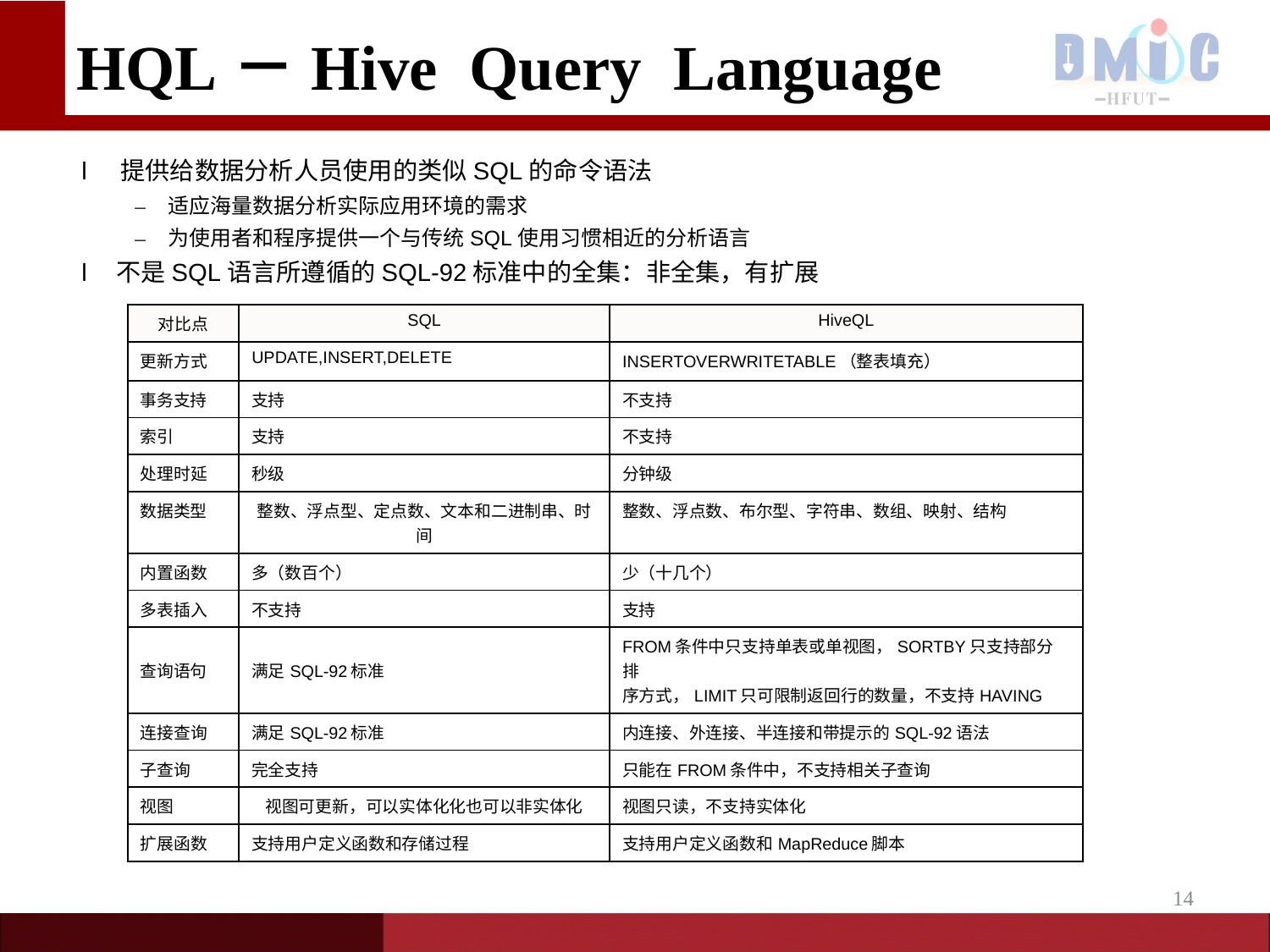

# HQL－Hive  Query  Language
提供给数据分析人员使用的类似SQL的命令语法
l
适应海量数据分析实际应用环境的需求
为使用者和程序提供一个与传统SQL使用习惯相近的分析语言
–
–
不是SQL语言所遵循的SQL-92标准中的全集：非全集，有扩展
l
| 对比点 | SQL | HiveQL |
| --- | --- | --- |
| 更新方式 | UPDATE,INSERT,DELETE | INSERTOVERWRITETABLE（整表填充） |
| 事务支持 | 支持 | 不支持 |
| 索引 | 支持 | 不支持 |
| 处理时延 | 秒级 | 分钟级 |
| 数据类型 | 整数、浮点型、定点数、文本和二进制串、时间 | 整数、浮点数、布尔型、字符串、数组、映射、结构 |
| 内置函数 | 多（数百个） | 少（十几个） |
| 多表插入 | 不支持 | 支持 |
| 查询语句 | 满足SQL-92标准 | FROM条件中只支持单表或单视图，SORTBY只支持部分排 序方式，LIMIT只可限制返回行的数量，不支持HAVING |
| 连接查询 | 满足SQL-92标准 | 内连接、外连接、半连接和带提示的SQL-92语法 |
| 子查询 | 完全支持 | 只能在FROM条件中，不支持相关子查询 |
| 视图 | 视图可更新，可以实体化化也可以非实体化 | 视图只读，不支持实体化 |
| 扩展函数 | 支持用户定义函数和存储过程 | 支持用户定义函数和MapReduce脚本 |
14